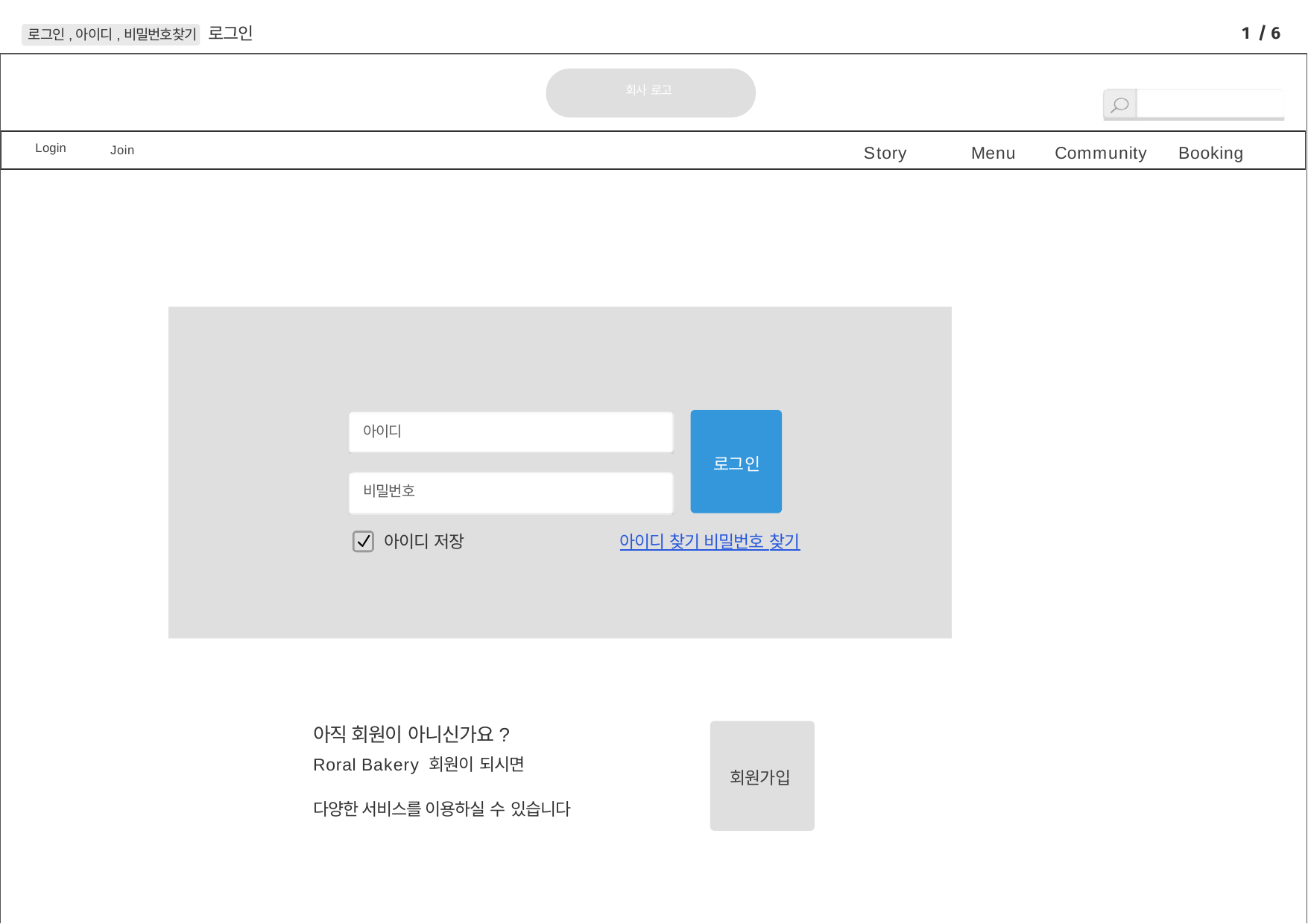

1 / 6
로그인,아이디,비밀번호찾기   로그인

회사 로고

Login
Story
Menu
Community
Booking
Join

아이디
로그인
비밀번호

아이디 저장
아이디 찾기 비밀번호 찾기

아직 회원이 아니신가요?
Roral Bakery 회원이 되시면
회원가입
다양한 서비스를 이용하실 수 있습니다